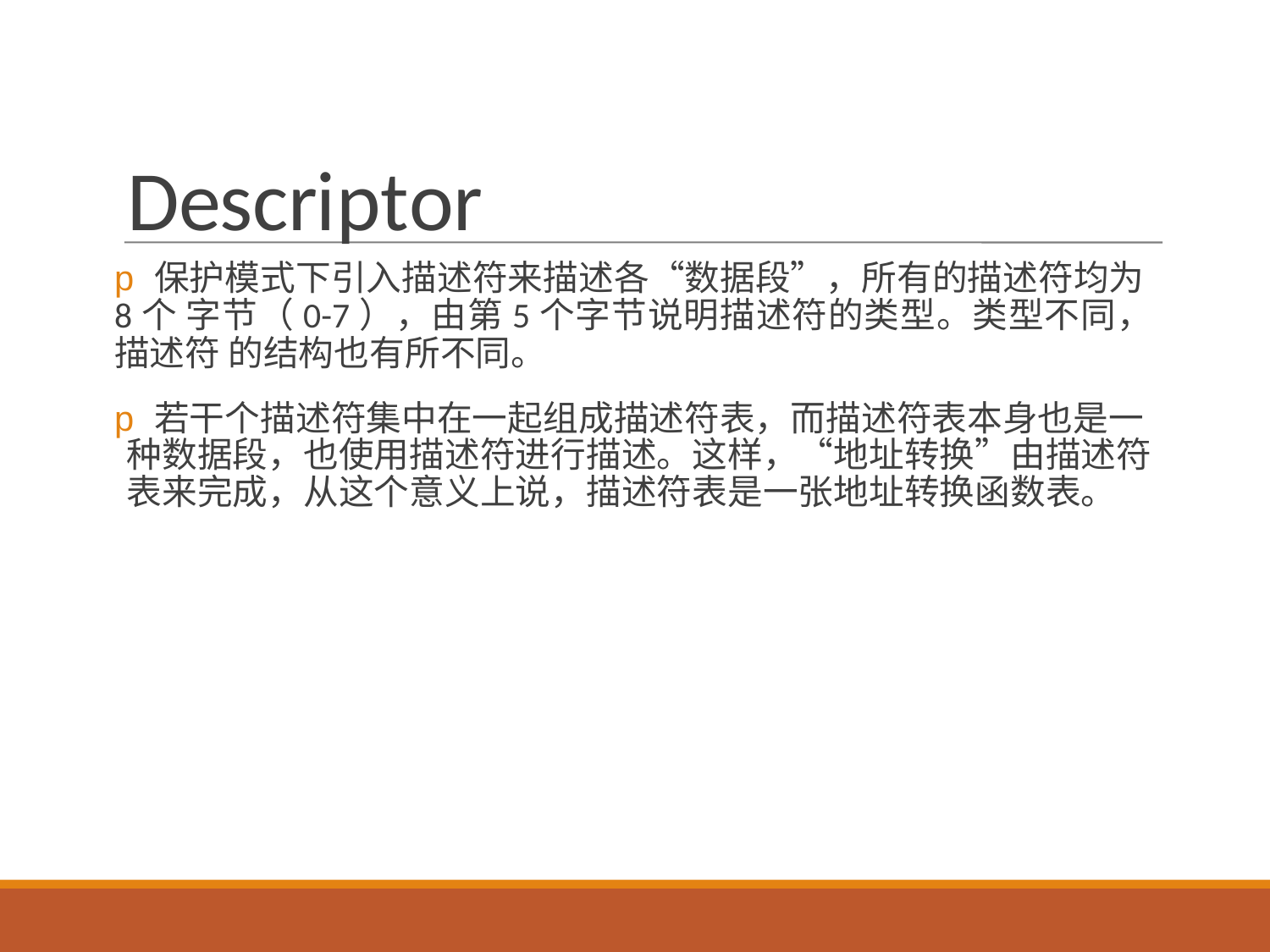

# Descriptor
p保护模式下引入描述符来描述各“数据段”，所有的描述符均为8个 字节（0-7），由第5个字节说明描述符的类型。类型不同，描述符 的结构也有所不同。
p若干个描述符集中在一起组成描述符表，而描述符表本身也是一 种数据段，也使用描述符进行描述。这样，“地址转换”由描述符表来完成，从这个意义上说，描述符表是一张地址转换函数表。